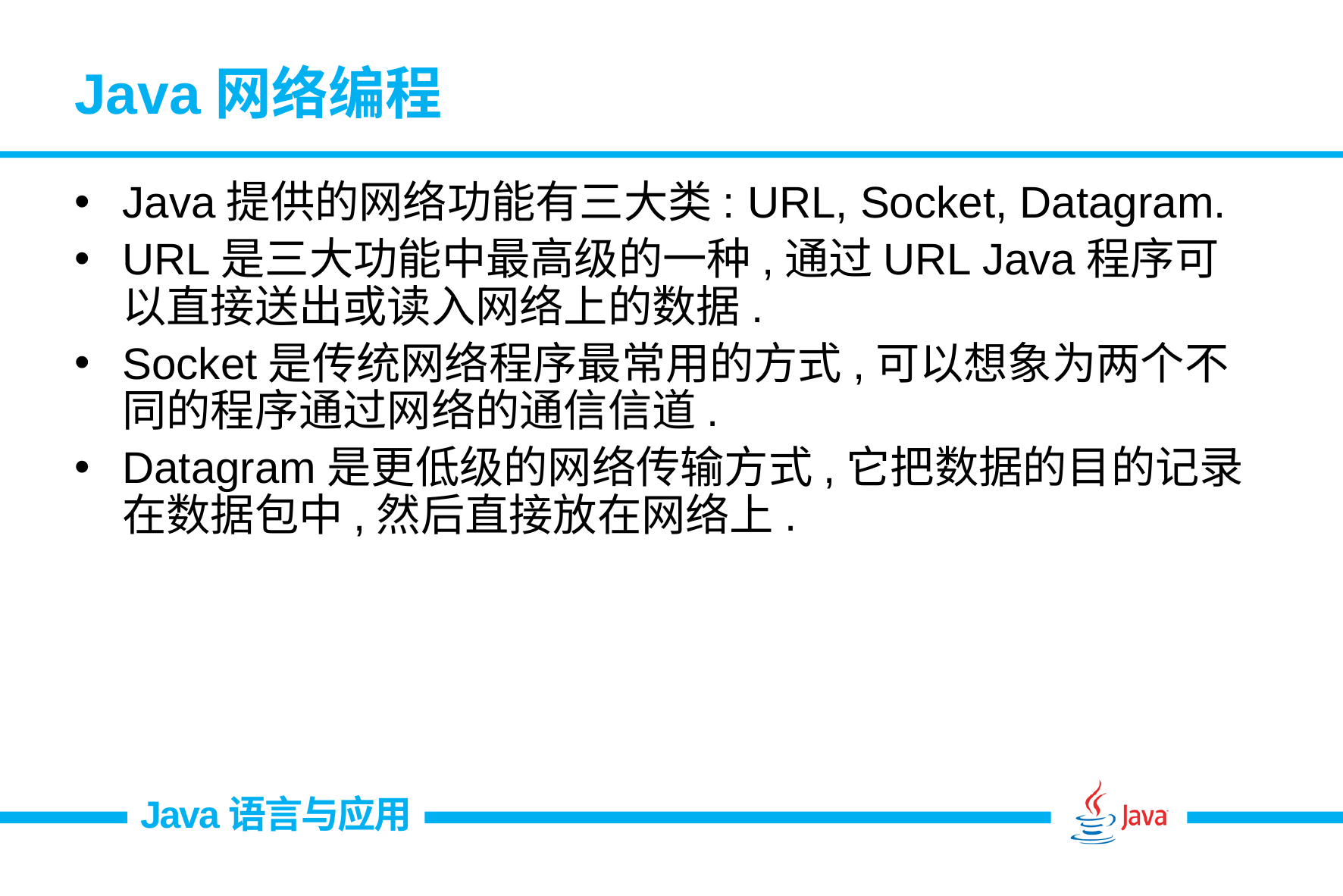

# Java网络编程
Java提供的网络功能有三大类: URL, Socket, Datagram.
URL是三大功能中最高级的一种,通过URL Java程序可以直接送出或读入网络上的数据.
Socket是传统网络程序最常用的方式,可以想象为两个不同的程序通过网络的通信信道.
Datagram是更低级的网络传输方式,它把数据的目的记录在数据包中,然后直接放在网络上.